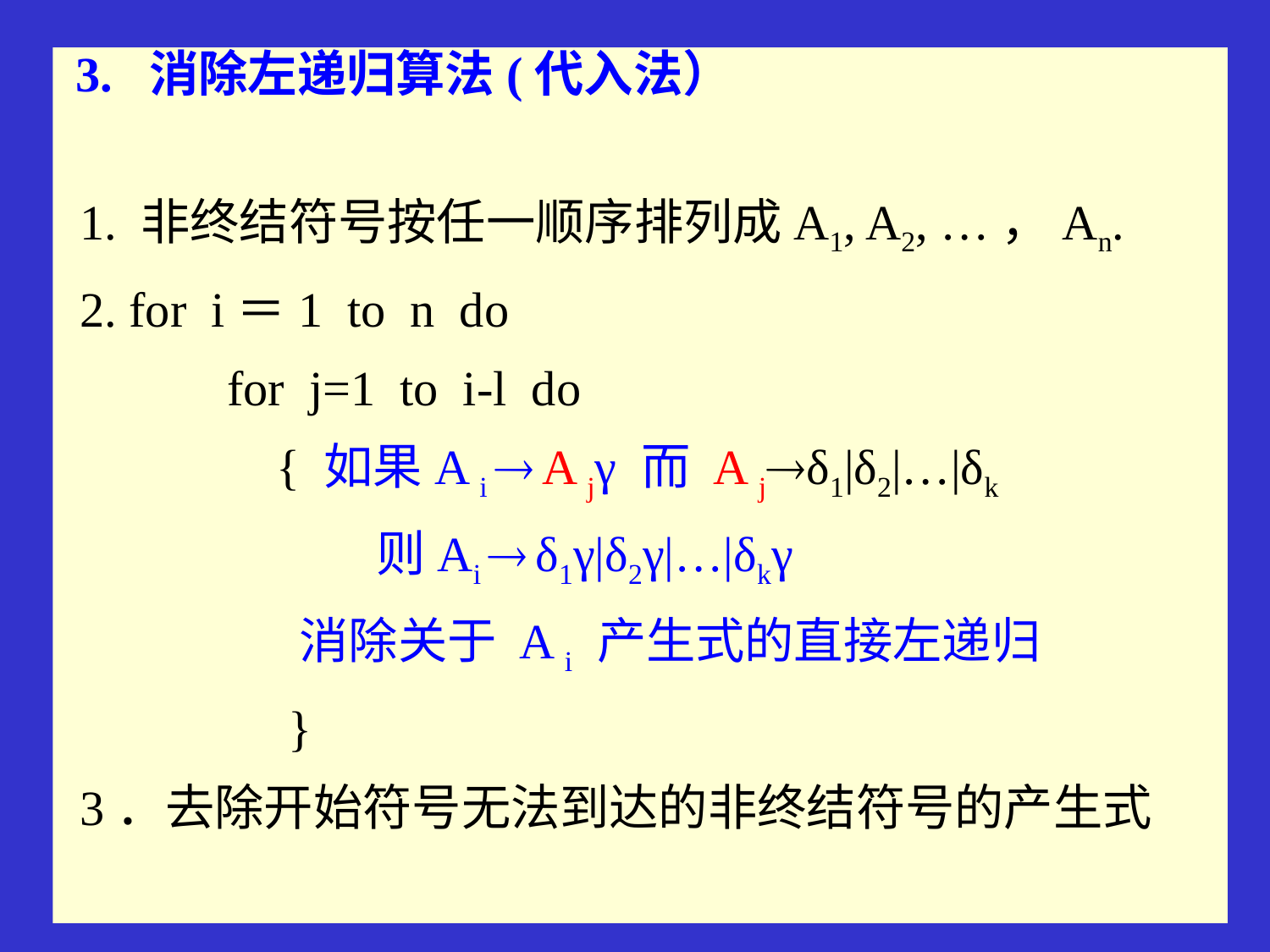

3.  消除左递归算法(代入法）

 1. 非终结符号按任一顺序排列成A1, A2, …，An.
 2. for  i＝1  to  n  do
             for  j=1  to  i-l  do
                 { 如果A i → A jγ 而 A j→δ1|δ2|…|δk
                           则Ai → δ1γ|δ2γ|…|δkγ
                    消除关于 A i 产生式的直接左递归
                  }
 3．去除开始符号无法到达的非终结符号的产生式